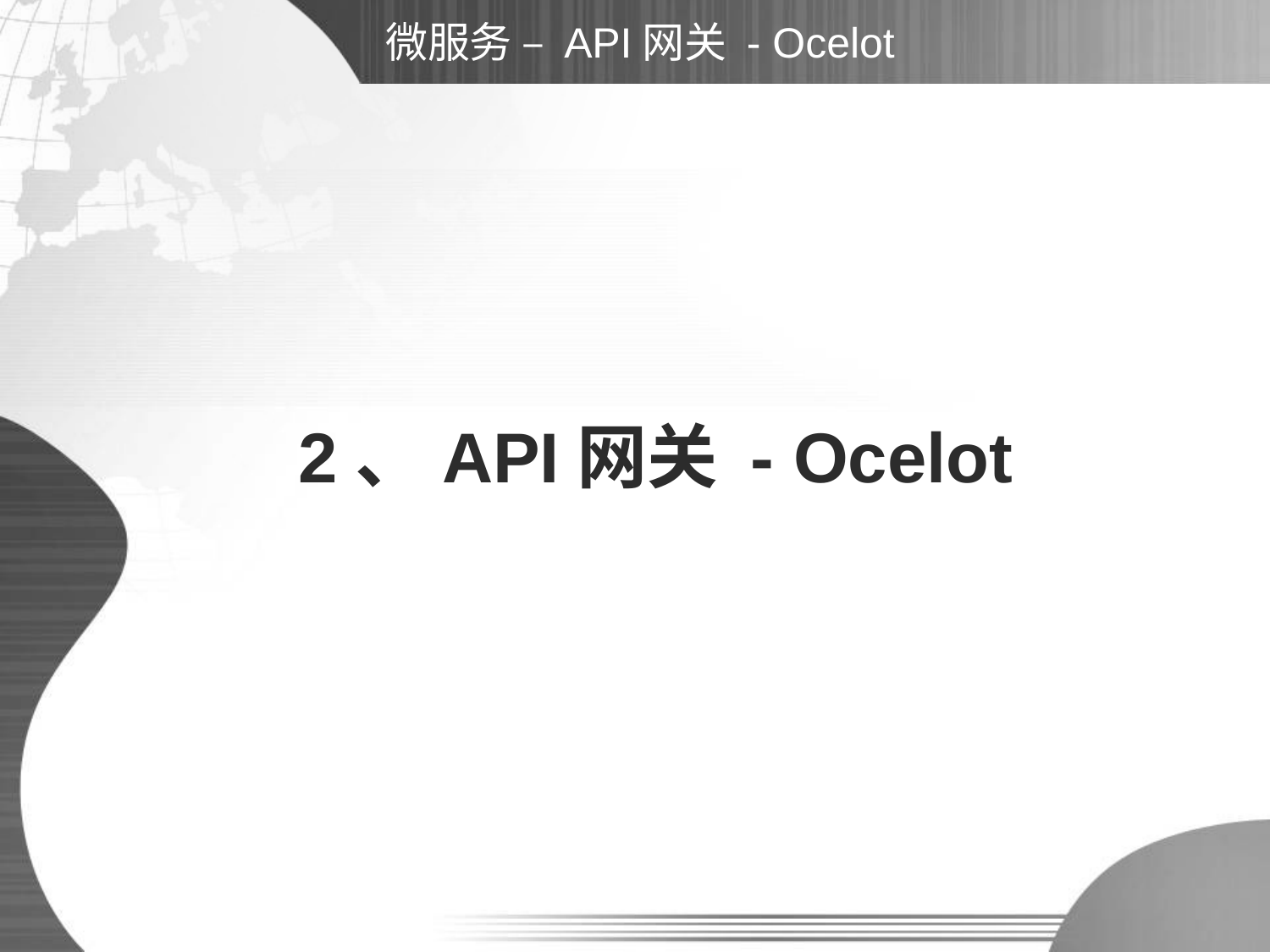

# 微服务 – API网关 - Ocelot
    2、API网关 - Ocelot